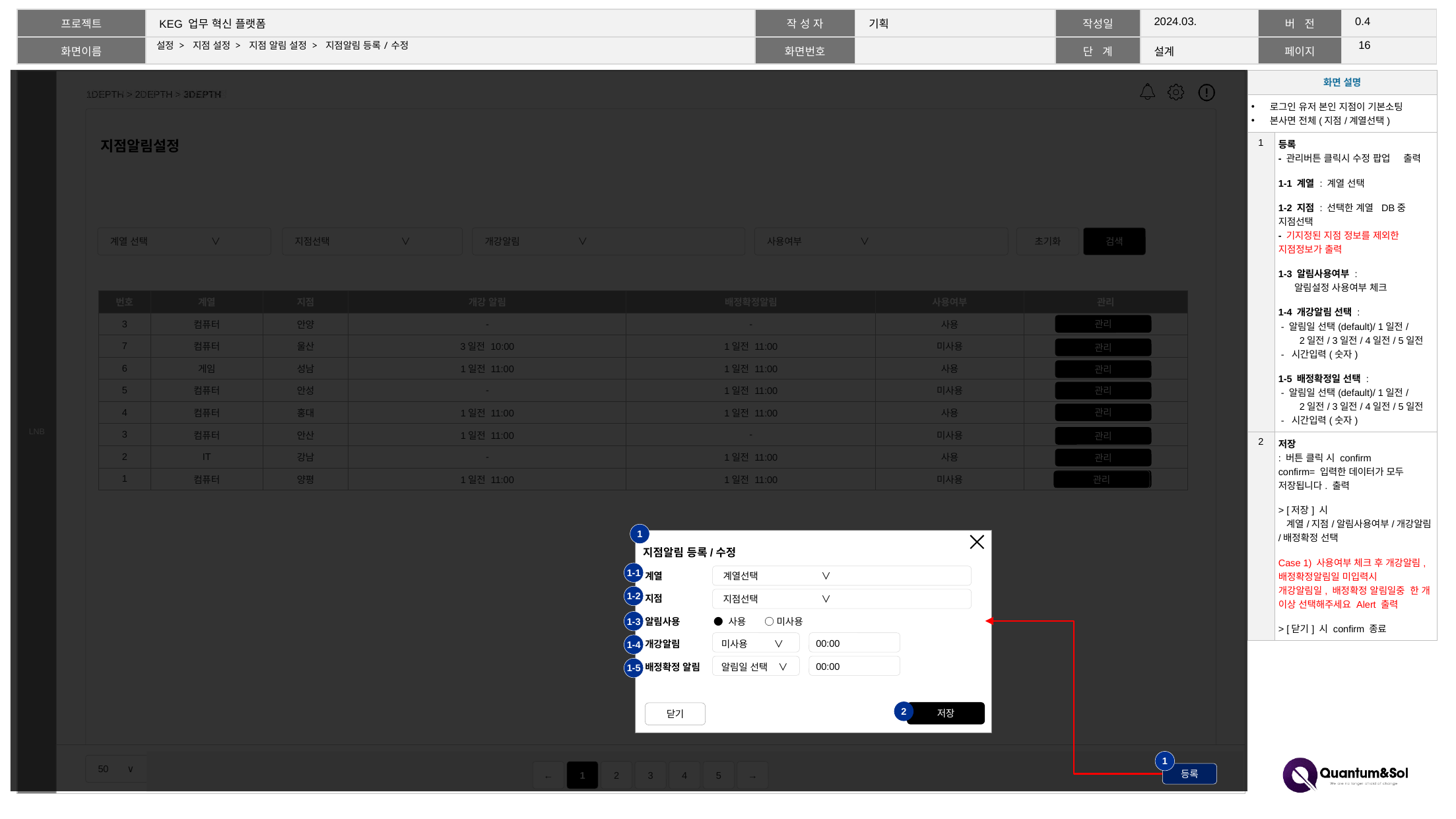

16

# 설정 > 지점 설정 > 지점 알림 설정 > 지점알림 등록/수정

| 화면 설명 |  |
| --- | --- |
| 로그인 유저 본인 지점이 기본소팅 본사면 전체(지점/계열선택) |  |
| 1 | 등록 - 관리버튼 클릭시 수정 팝업 출력 1-1 계열 : 계열 선택 1-2 지점 : 선택한 계열 DB중 지점선택 - 기지정된 지점 정보를 제외한 지점정보가 출력 1-3 알림사용여부 : 알림설정 사용여부 체크 1-4 개강알림 선택 : - 알림일 선택(default)/ 1일전/ 2일전/ 3일전/ 4일전/ 5일전 - 시간입력(숫자) 1-5 배정확정일 선택 : - 알림일 선택(default)/ 1일전/ 2일전/ 3일전/ 4일전/ 5일전 - 시간입력(숫자) |
| 2 | 저장 : 버튼 클릭 시 confirm confirm= 입력한 데이터가 모두 저장됩니다. 출력 > [저장] 시 계열/지점/알림사용여부/개강알림/배정확정 선택 Case 1) 사용여부 체크 후 개강알림, 배정확정알림일 미입력시 개강알림일, 배정확정 알림일중 한 개 이상 선택해주세요 Alert 출력 > [닫기] 시 confirm 종료 |
설정 > 지점 설정 > 지점알림 설정
지점알림설정
계열 선택                        ∨
지점선택                           ∨
개강알림                      ∨
사용여부                      ∨
초기화
검색
| 번호 | 계열 | 지점 | 개강 알림 | 배정확정알림 | 사용여부 | 관리 |
| --- | --- | --- | --- | --- | --- | --- |
| 3 | 컴퓨터 | 안양 | - | - | 사용 |  |
| 7 | 컴퓨터 | 울산 | 3일전 10:00 | 1일전 11:00 | 미사용 |  |
| 6 | 게임 | 성남 | 1일전 11:00 | 1일전 11:00 | 사용 |  |
| 5 | 컴퓨터 | 안성 | - | 1일전 11:00 | 미사용 |  |
| 4 | 컴퓨터 | 홍대 | 1일전 11:00 | 1일전 11:00 | 사용 |  |
| 3 | 컴퓨터 | 안산 | 1일전 11:00 | - | 미사용 |  |
| 2 | IT | 강남 | - | 1일전 11:00 | 사용 |  |
| 1 | 컴퓨터 | 양평 | 1일전 11:00 | 1일전 11:00 | 미사용 |  |
관리
관리
관리
관리
관리
관리
관리
관리
관리
1
지점알림 등록/수정
1-1
| 계열 |  |  |
| --- | --- | --- |
| 지점 |  |  |
| 알림사용 | ● 사용 ○ 미사용 |  |
| 개강알림 | 미사용 ∨ | 00:00 |
| 배정확정 알림 | 알림일 선택 ∨ | 00:00 |
계열선택                        ∨
1-2
지점선택                        ∨
1-3

1-4

1-5
2
저장
닫기

1
←
1
2
3
4
5
→
등록